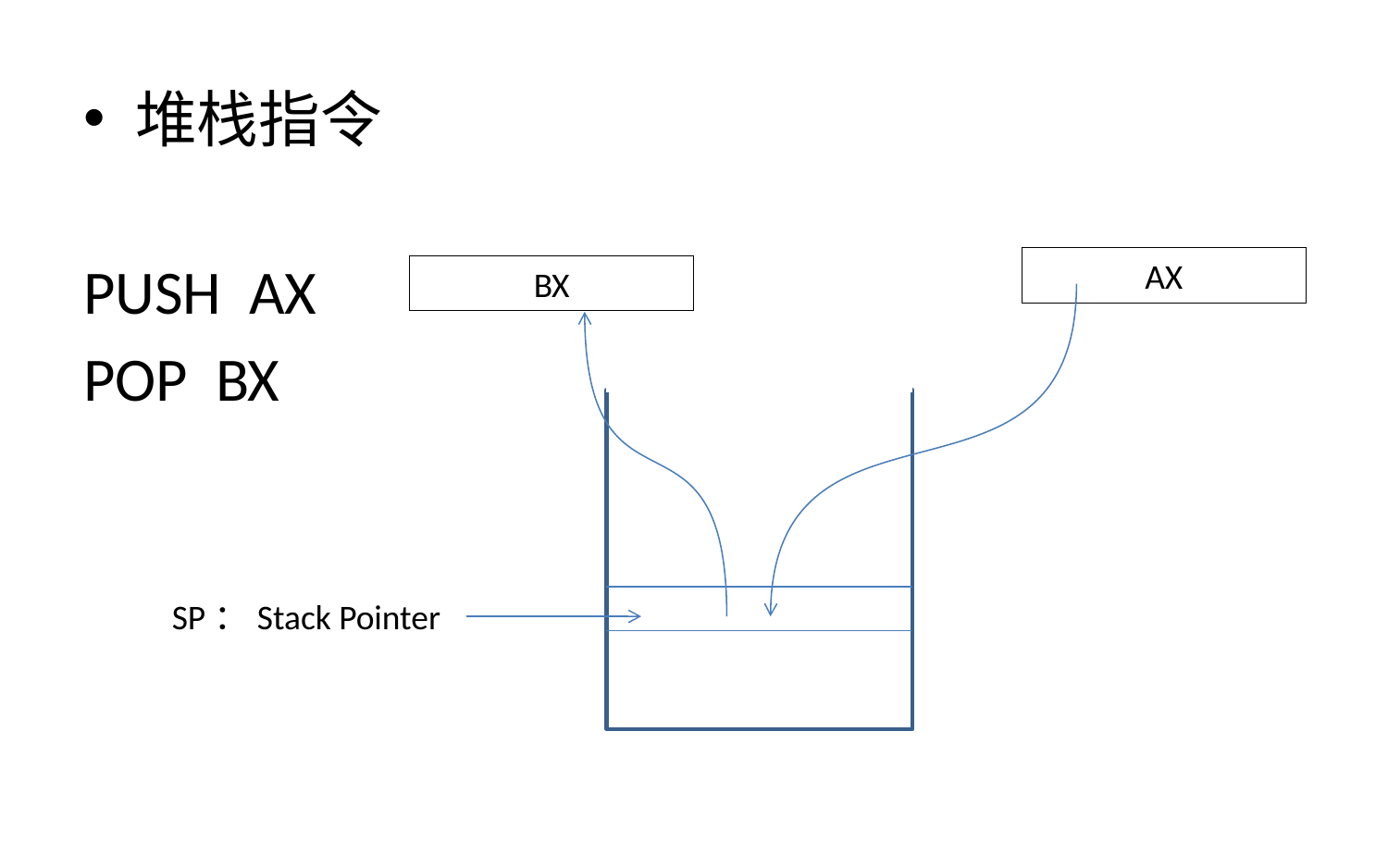

堆栈指令

PUSH  AX
POP  BX
AX
BX

SP：Stack Pointer